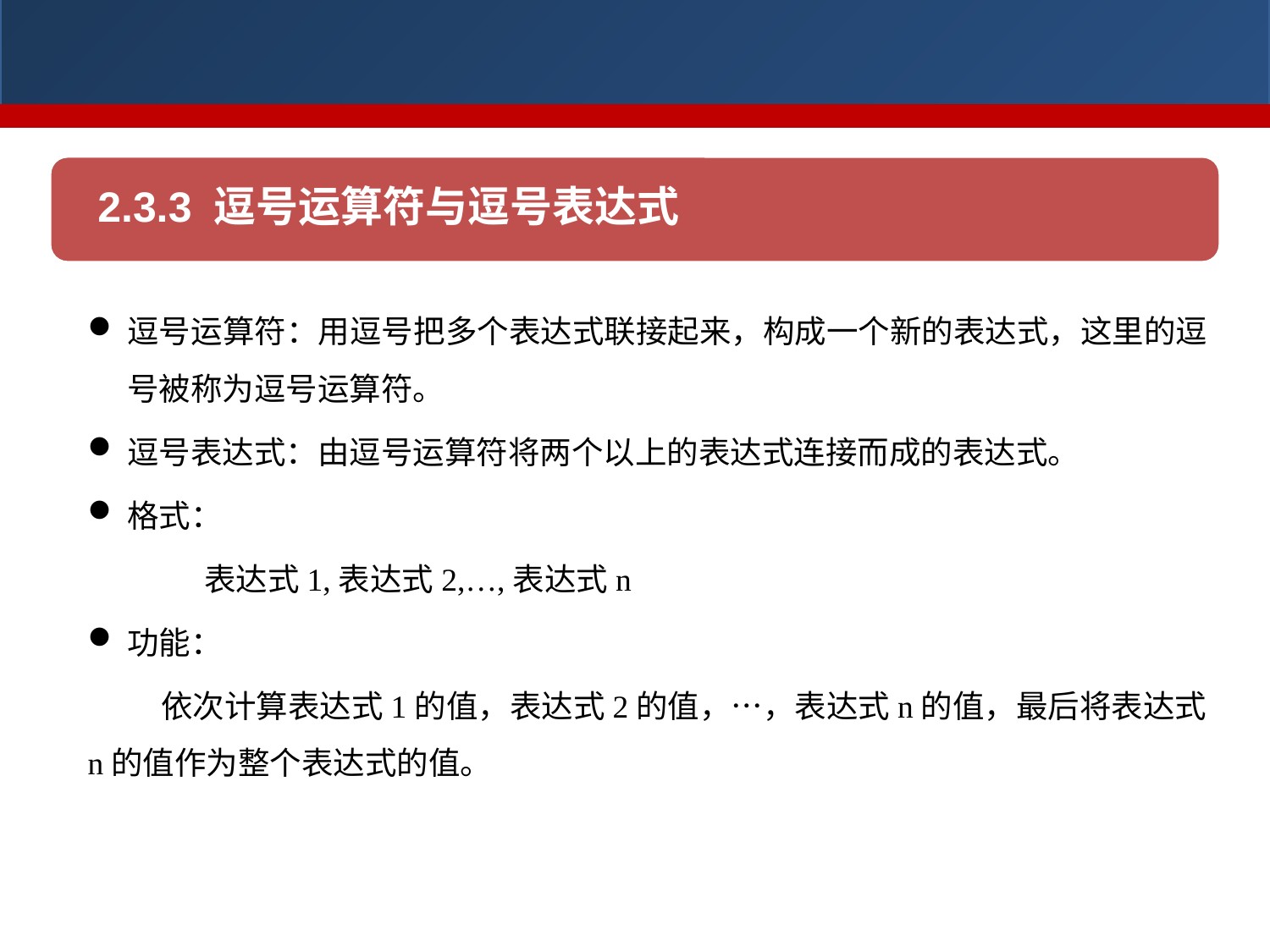

2.3.3 逗号运算符与逗号表达式
逗号运算符：用逗号把多个表达式联接起来，构成一个新的表达式，这里的逗号被称为逗号运算符。
逗号表达式：由逗号运算符将两个以上的表达式连接而成的表达式。
格式：
          表达式1,表达式2,…,表达式n
功能：
    依次计算表达式1的值，表达式2的值，…，表达式n的值，最后将表达式n的值作为整个表达式的值。